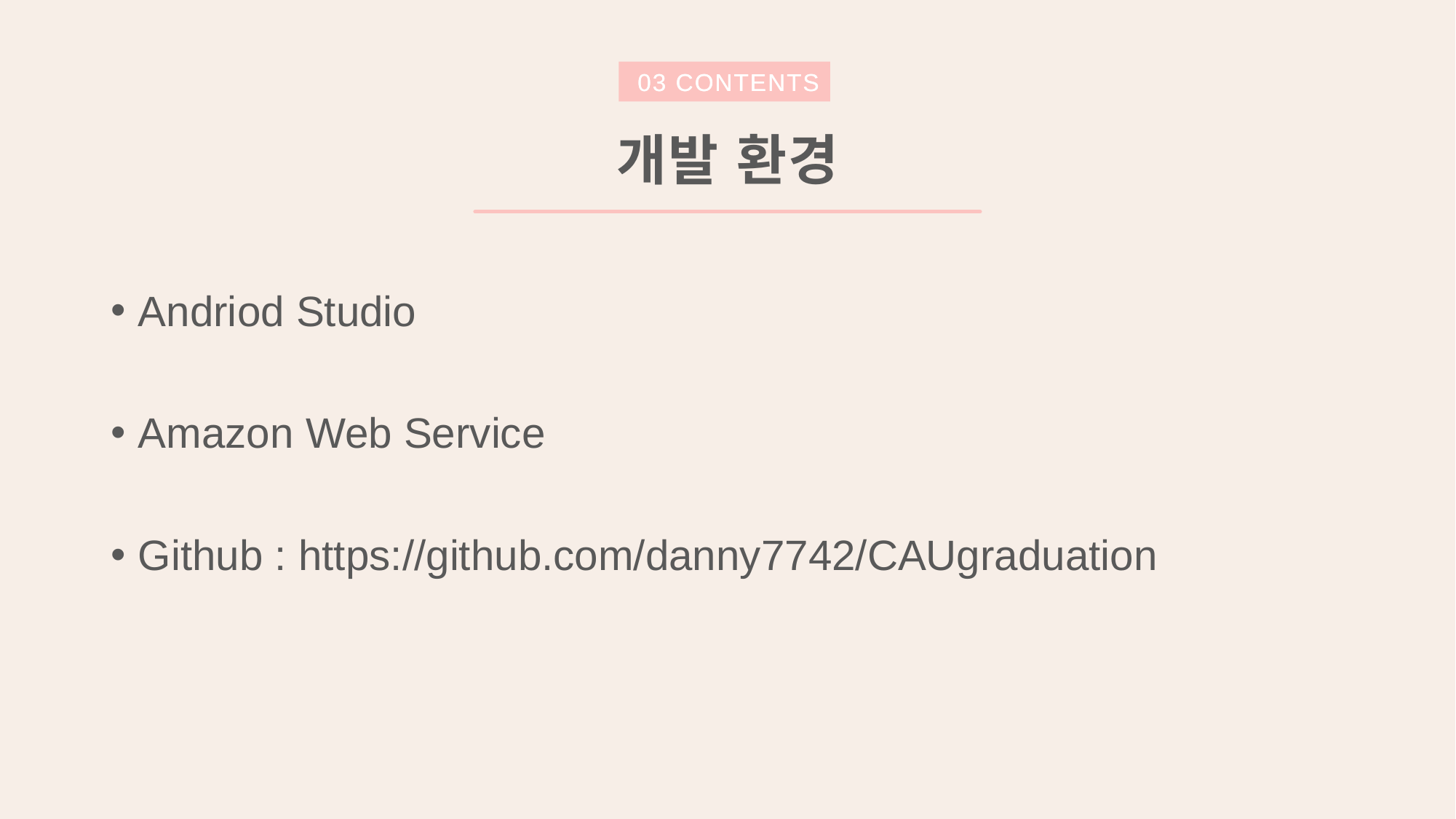

03 CONTENTS
 03 CONTENTS
개발 환경

Andriod Studio

Amazon Web Service

Github : https://github.com/danny7742/CAUgraduation